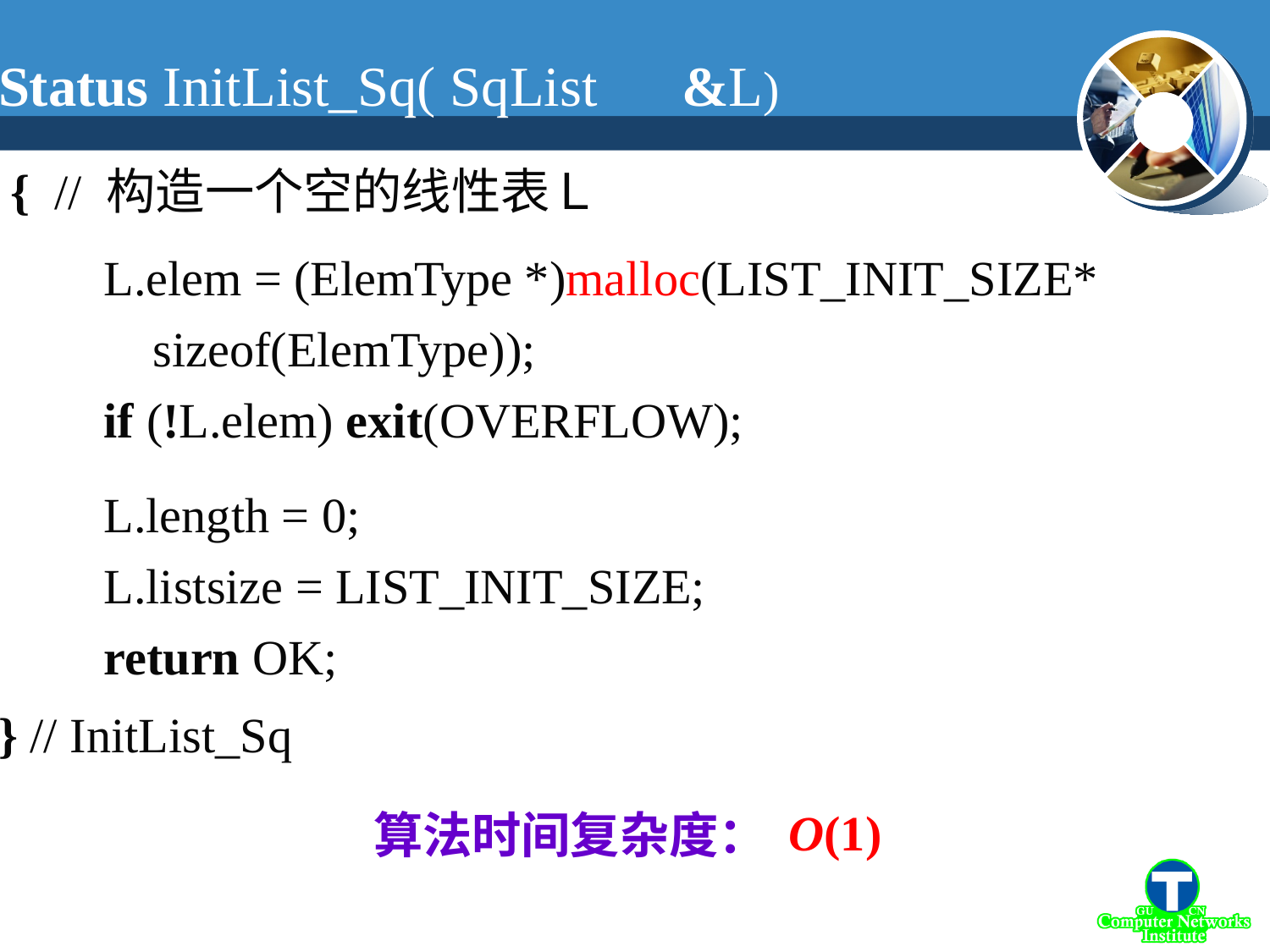

Status InitList_Sq( SqList　&L)
 {  // 构造一个空的线性表Ｌ

} // InitList_Sq
L.elem = (ElemType *)malloc(LIST_INIT_SIZE*
    sizeof(ElemType));
if (!L.elem) exit(OVERFLOW);
L.length = 0;
L.listsize = LIST_INIT_SIZE;
return OK;
O(1)
算法时间复杂度：